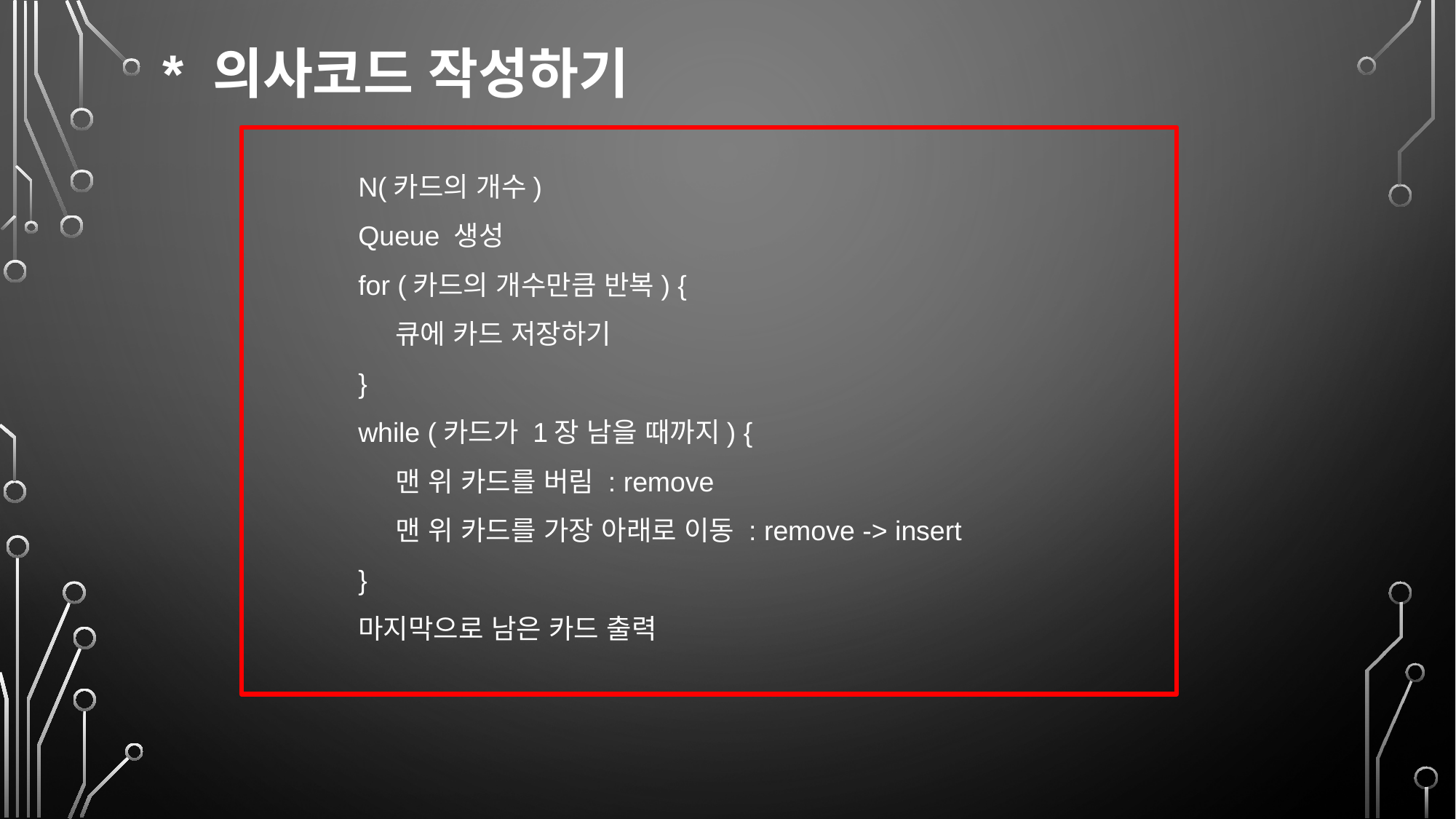

* 의사코드 작성하기

N(카드의 개수)
Queue 생성
for (카드의 개수만큼 반복) {
    큐에 카드 저장하기
}
while (카드가 1장 남을 때까지) {
    맨 위 카드를 버림 : remove
    맨 위 카드를 가장 아래로 이동 : remove -> insert
}
마지막으로 남은 카드 출력